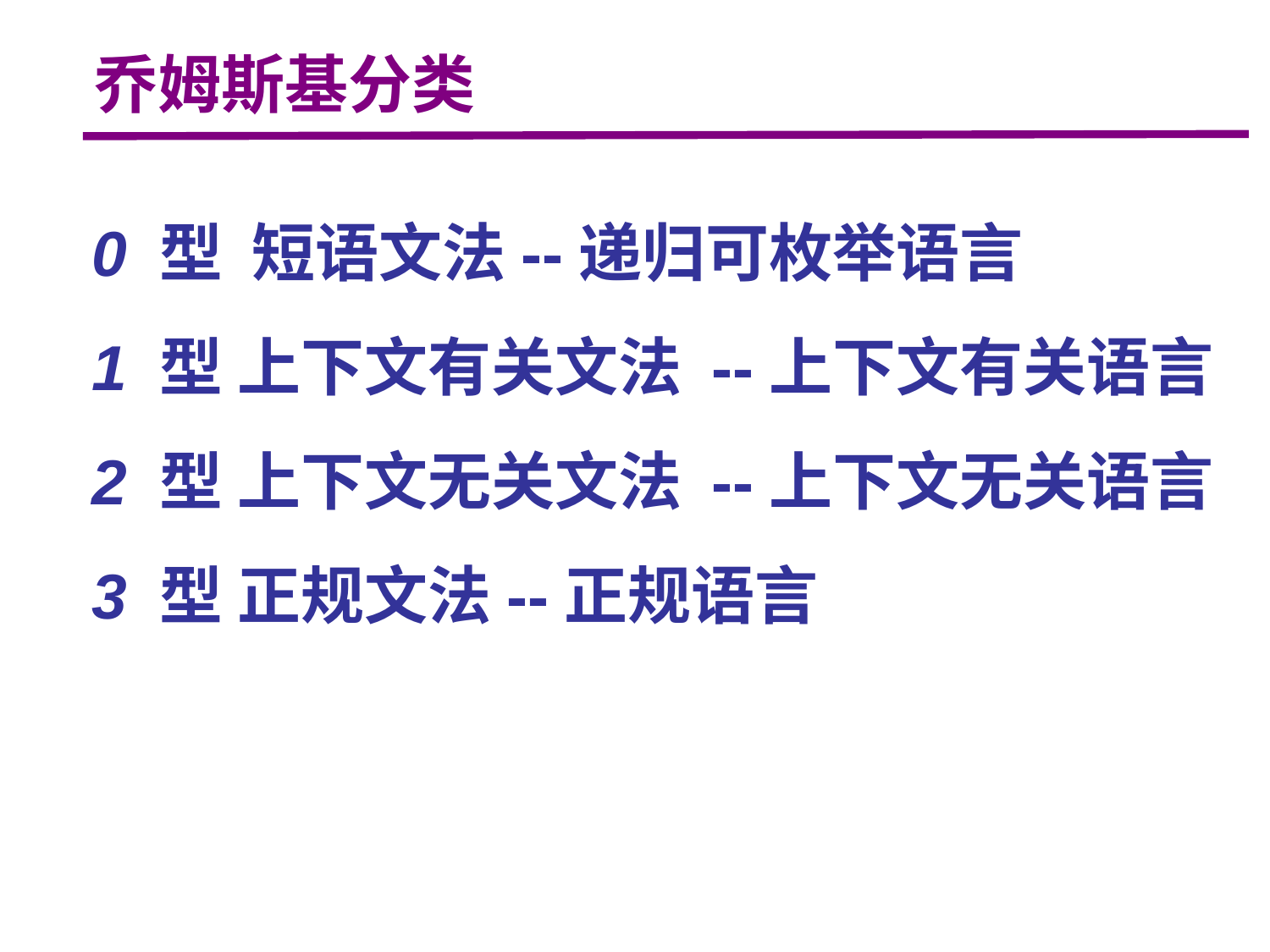

乔姆斯基分类
0 型  短语文法--递归可枚举语言
1 型 上下文有关文法 --上下文有关语言
2 型 上下文无关文法 --上下文无关语言
3 型 正规文法--正规语言